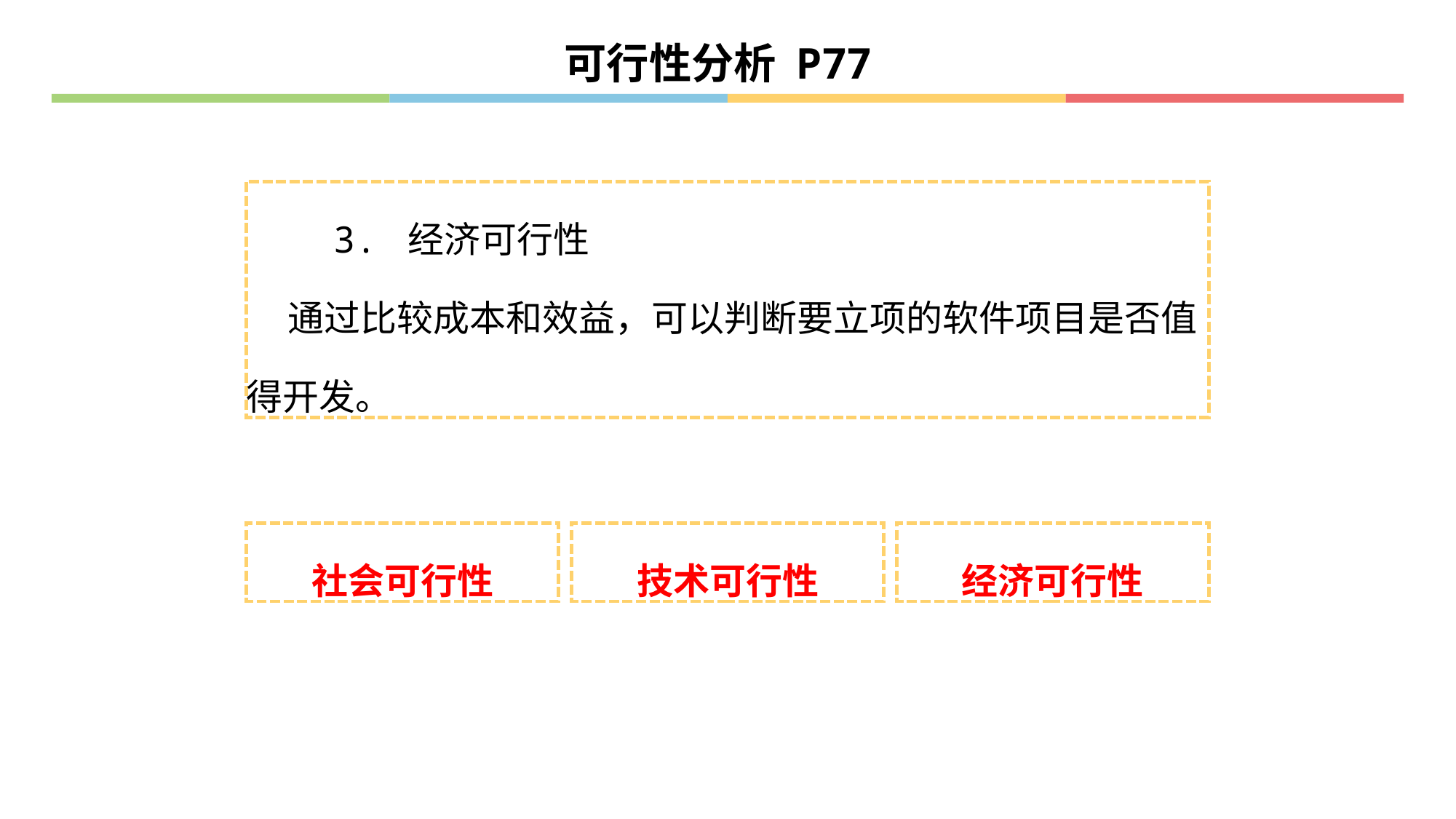

可行性分析 P77
    3. 经济可行性
    通过比较成本和效益，可以判断要立项的软件项目是否值得开发。
社会可行性
技术可行性
经济可行性